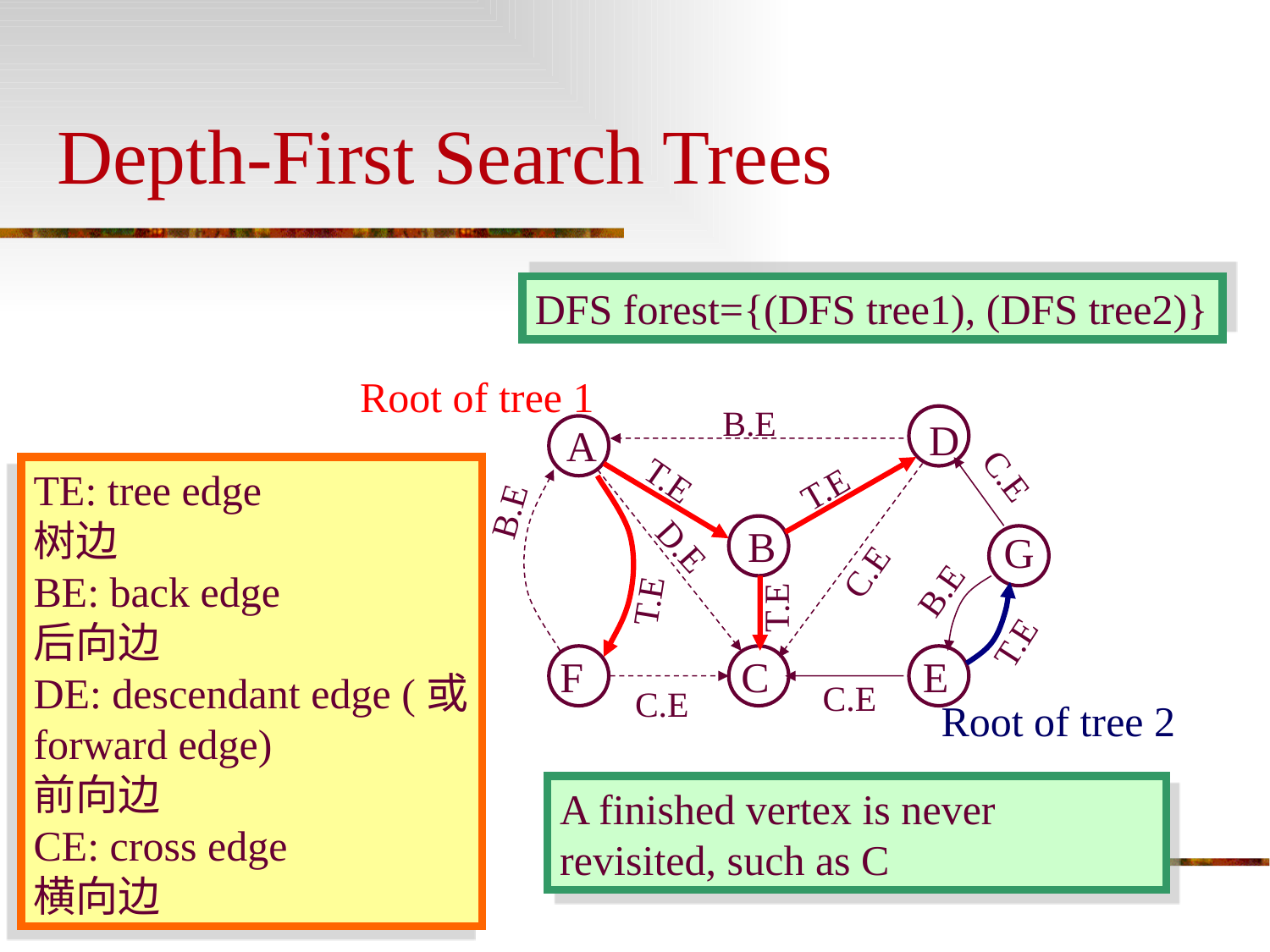

# Depth-First Search Trees
DFS forest={(DFS tree1), (DFS tree2)}
Root of tree 1
B.E

D
A

T.E
TE: tree edge
树边
BE: back edge
后向边
DE: descendant edge (或forward edge)
前向边
CE: cross edge
横向边

C.E

T.E

B.E

B

G

D.E
C.E
B.E
T.E
T.E

T.E
F
C
E

C.E

C.E

Root of tree 2
A finished vertex is never revisited, such as C